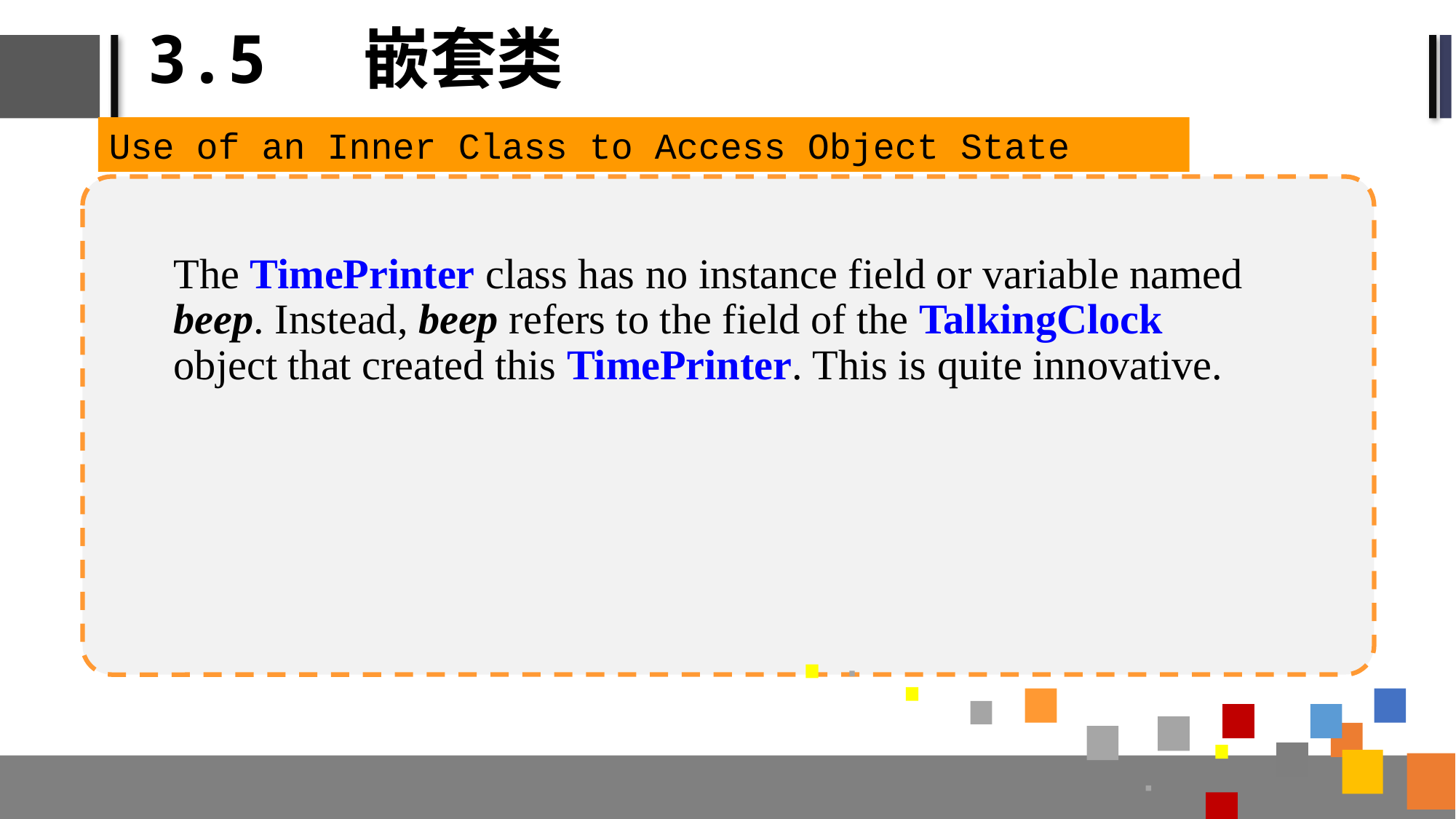

# 3.5  嵌套类
Use of an Inner Class to Access Object State

The TimePrinter class has no instance field or variable named beep. Instead, beep refers to the field of the TalkingClock object that created this TimePrinter. This is quite innovative.